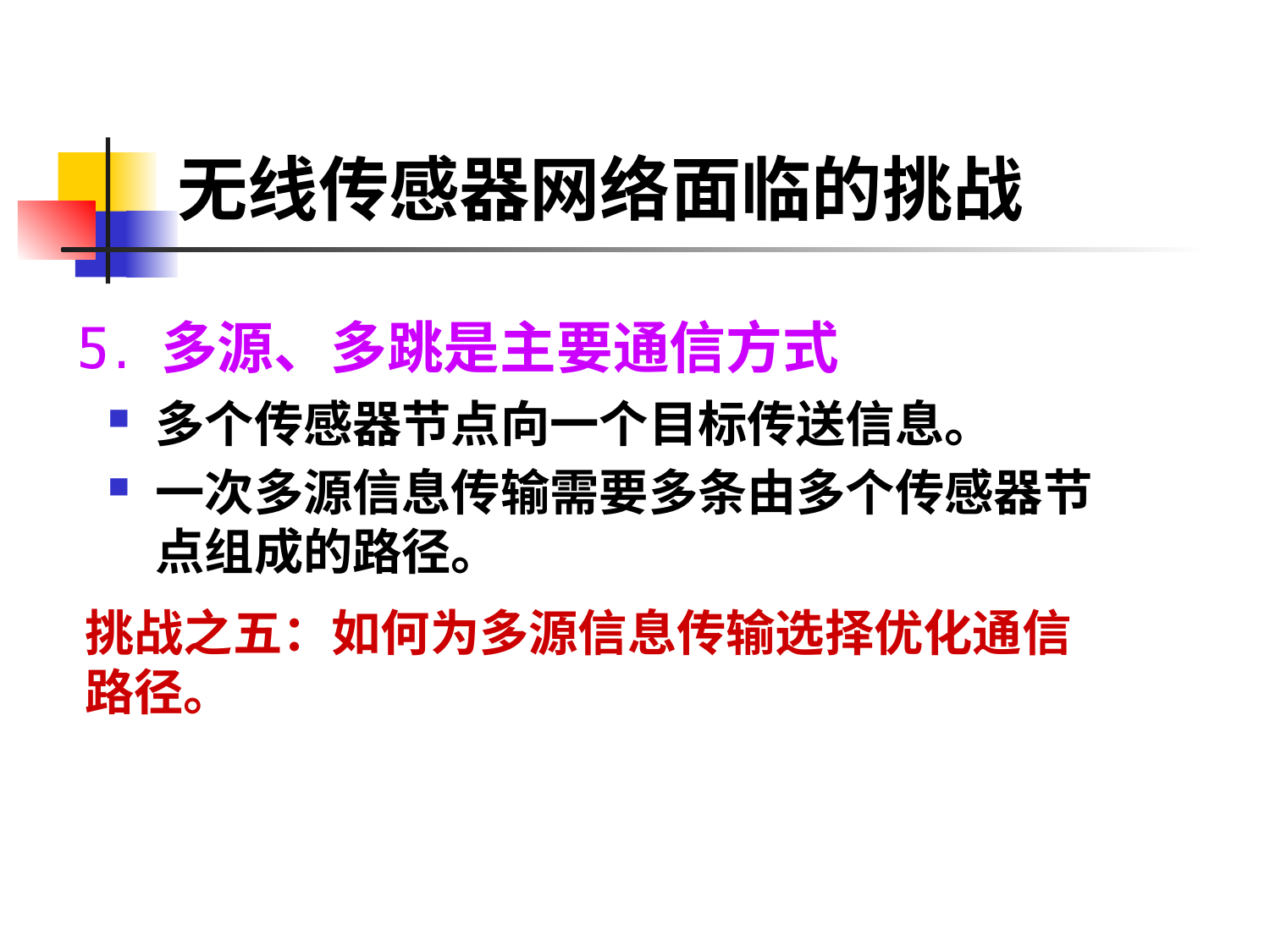

# 无线传感器网络面临的挑战
5. 多源、多跳是主要通信方式
多个传感器节点向一个目标传送信息。
一次多源信息传输需要多条由多个传感器节点组成的路径。
	挑战之五：如何为多源信息传输选择优化通信路径。